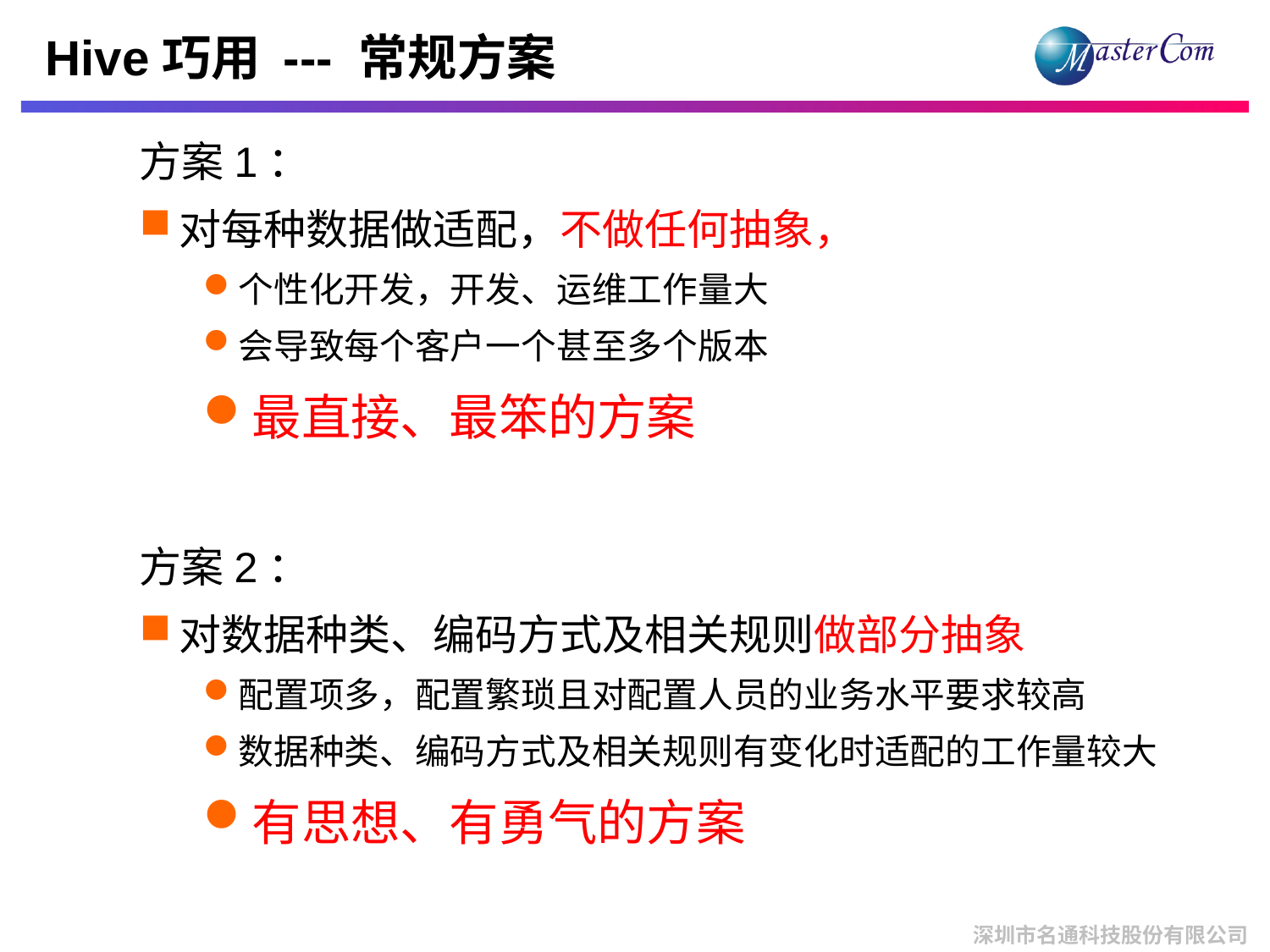

# Hive巧用 --- 常规方案
方案1：
对每种数据做适配，不做任何抽象，
个性化开发，开发、运维工作量大
会导致每个客户一个甚至多个版本
最直接、最笨的方案

方案2：
对数据种类、编码方式及相关规则做部分抽象
配置项多，配置繁琐且对配置人员的业务水平要求较高
数据种类、编码方式及相关规则有变化时适配的工作量较大
有思想、有勇气的方案